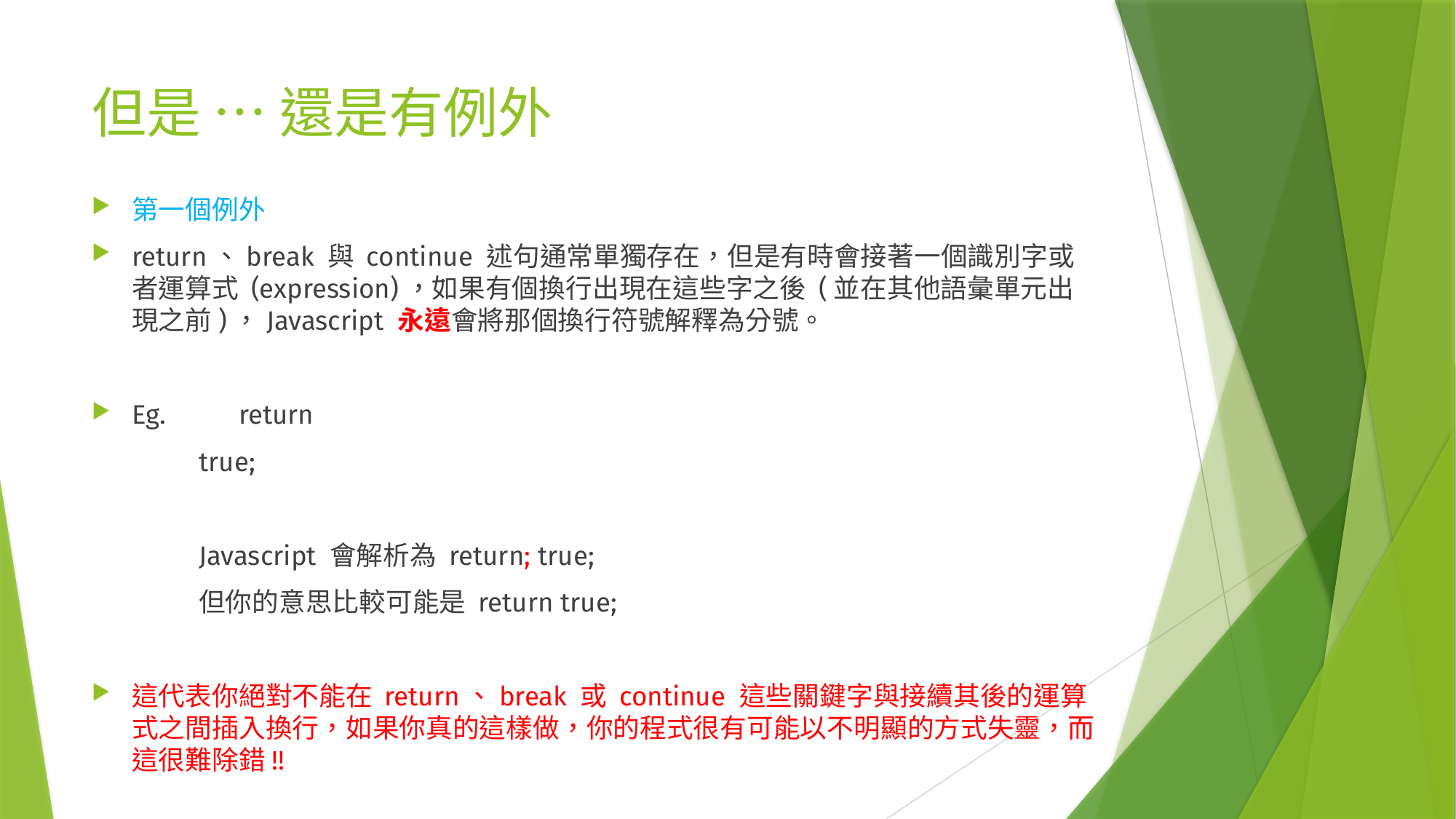

# 但是 … 還是有例外
第一個例外
return、break 與 continue 述句通常單獨存在，但是有時會接著一個識別字或者運算式 (expression)，如果有個換行出現在這些字之後 (並在其他語彙單元出現之前)，Javascript 永遠會將那個換行符號解釋為分號。

Eg. 	return
		true;

	Javascript 會解析為 return; true;
	但你的意思比較可能是 return true;

這代表你絕對不能在 return、break 或 continue 這些關鍵字與接續其後的運算式之間插入換行，如果你真的這樣做，你的程式很有可能以不明顯的方式失靈，而這很難除錯!!